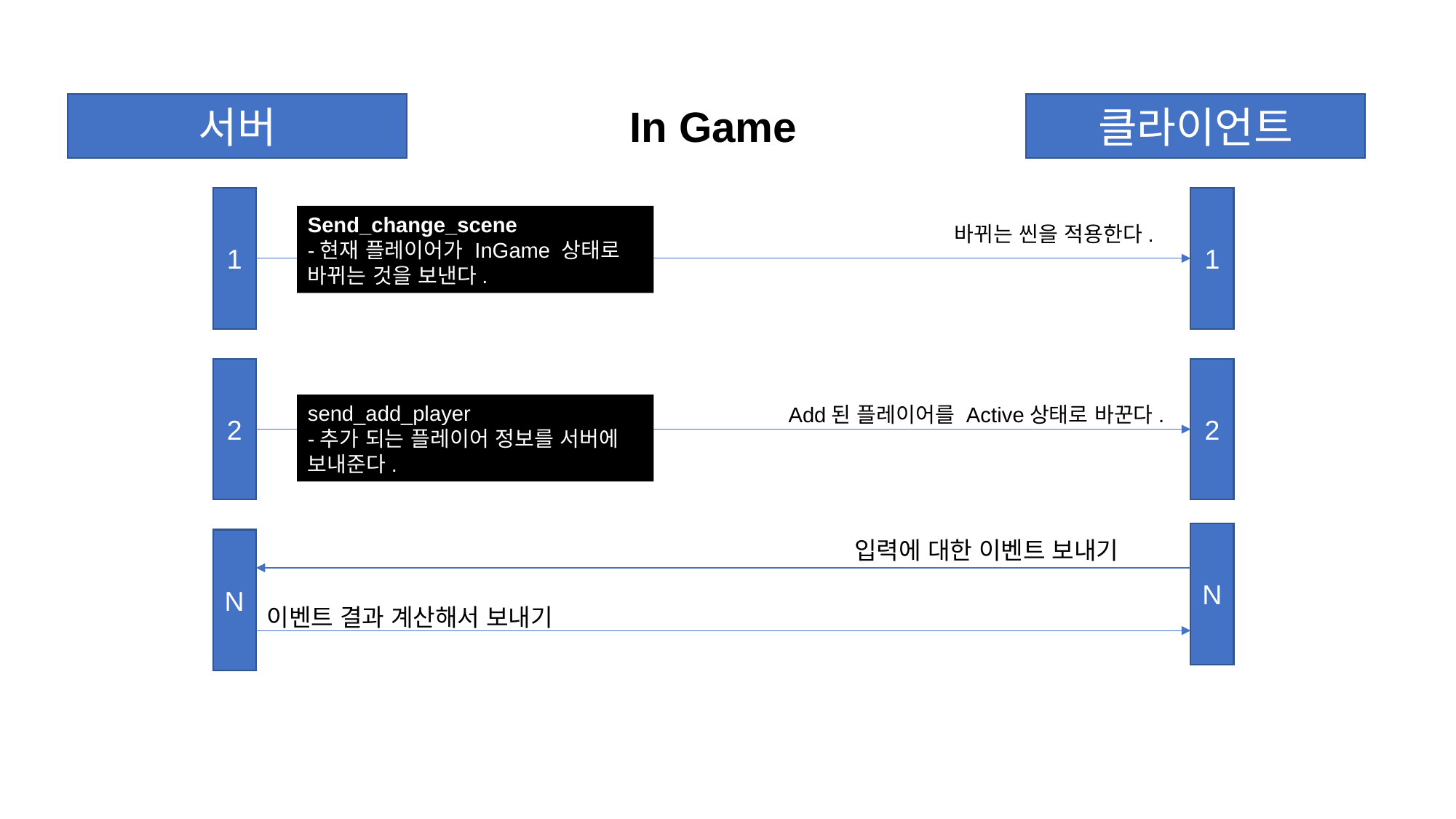

서버
클라이언트
In Game
1
1
Send_change_scene
-현재 플레이어가 InGame 상태로 바뀌는 것을 보낸다.
바뀌는 씬을 적용한다.
2
2
send_add_player
-추가 되는 플레이어 정보를 서버에 보내준다.
Add된 플레이어를 Active상태로 바꾼다.
N
N
입력에 대한 이벤트 보내기
이벤트 결과 계산해서 보내기